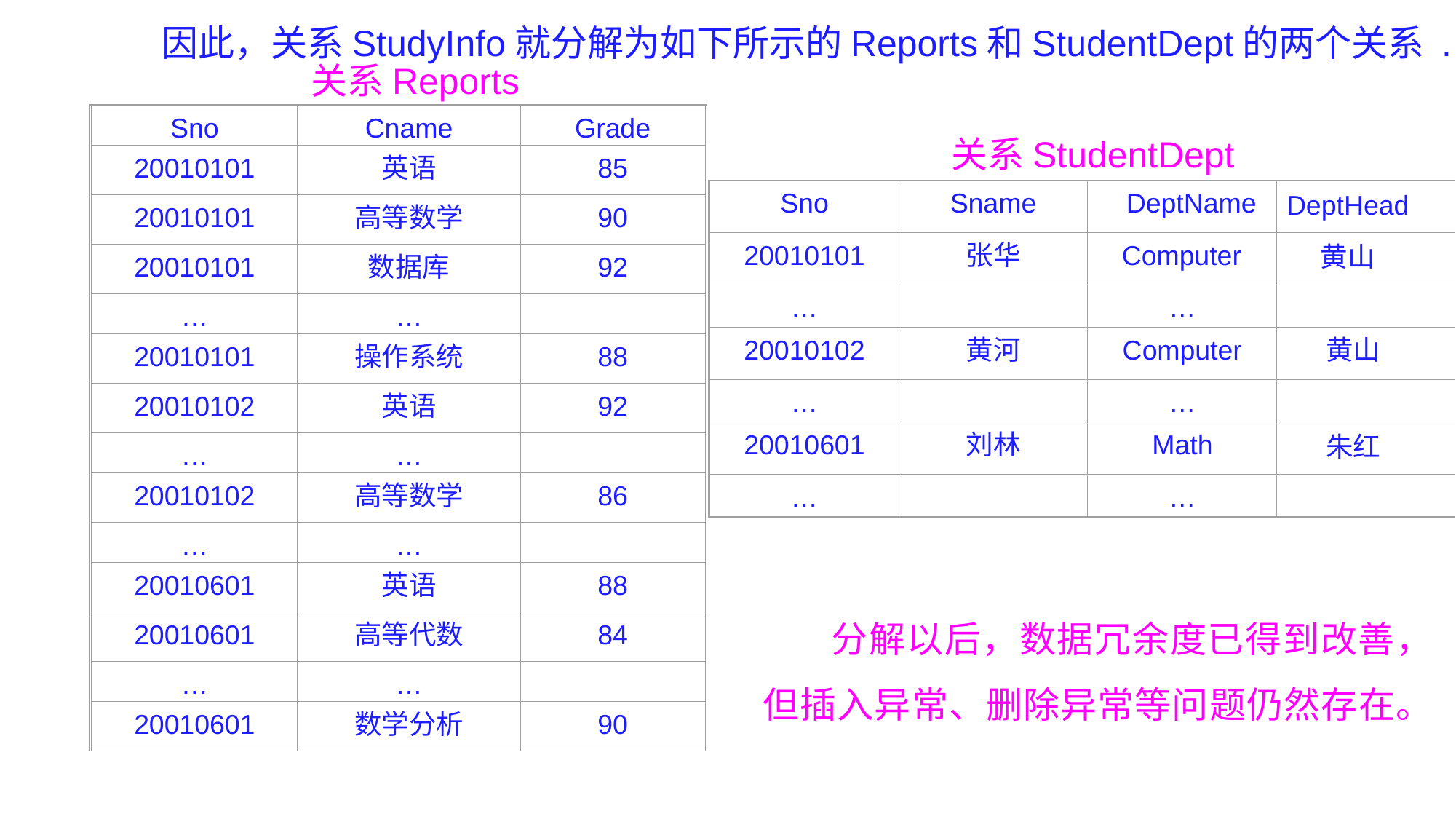

因此，关系StudyInfo就分解为如下所示的Reports和StudentDept的两个关系 .
关系Reports

Sno

Cname

Grade

20010101

英语

85

20010101

高等数学

90

20010101

数据库

92

…

…

20010101

操作系统

88

20010102

英语

92

…

…

20010102

高等数学

86

…

…

20010601

英语

88

20010601

高等代数

84

…

…

20010601

数学分析

90

关系StudentDept

Sno

Sname

DeptName

DeptHead

20010101

张华

Computer

黄山

…

…

20010102

黄河

Computer

黄山

…

…

20010601

刘林

Math

朱红

…

…

分解以后，数据冗余度已得到改善，但插入异常、删除异常等问题仍然存在。